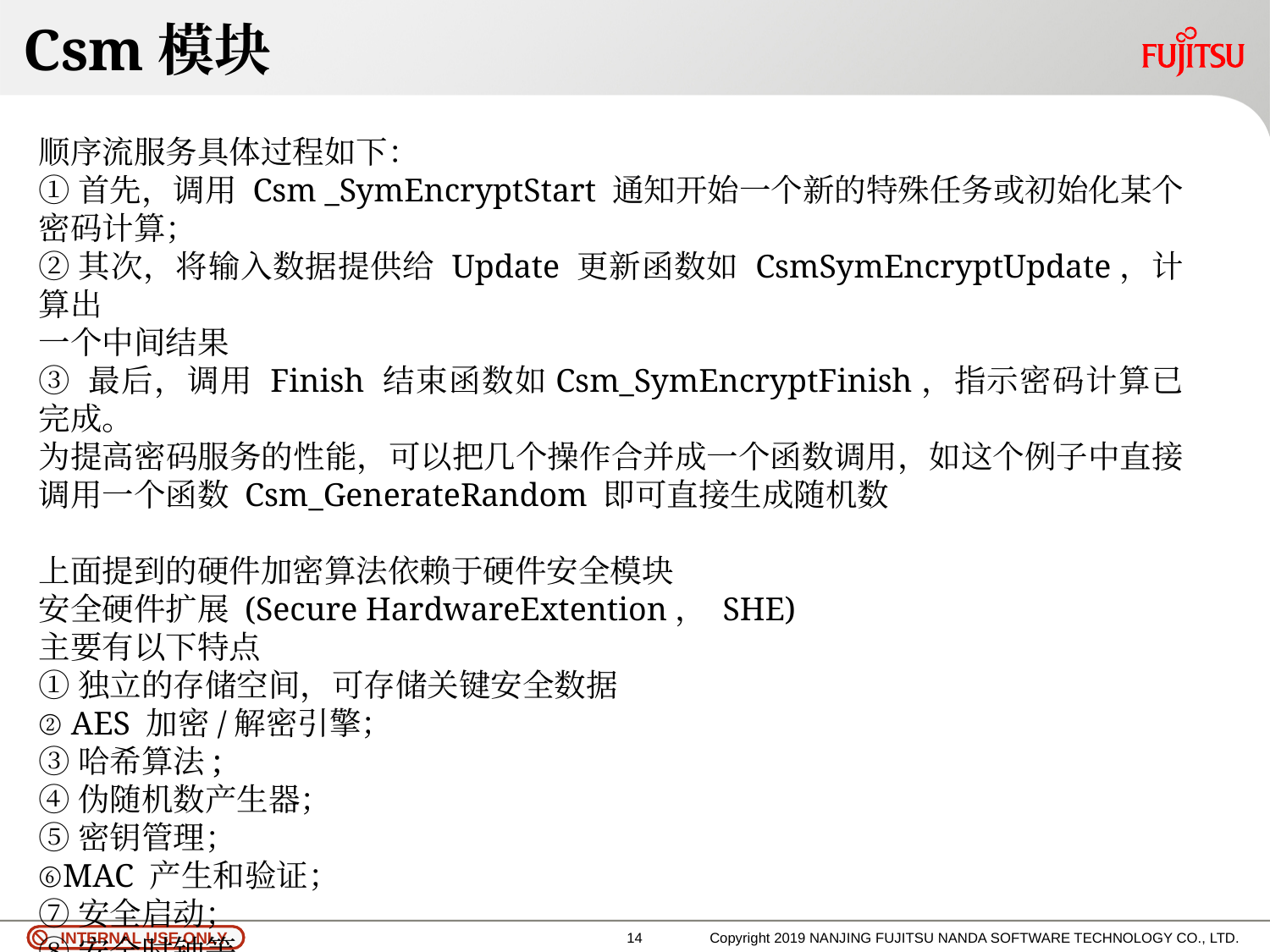

# Csm模块
顺序流服务具体过程如下：
①首先，调用 Csm _SymEncryptStart 通知开始一个新的特殊任务或初始化某个密码计算；
②其次，将输入数据提供给 Update 更新函数如 CsmSymEncryptUpdate，计算出
一个中间结果
③ 最后，调用 Finish 结束函数如Csm_SymEncryptFinish，指示密码计算已完成。
为提高密码服务的性能，可以把几个操作合并成一个函数调用，如这个例子中直接调用一个函数 Csm_GenerateRandom 即可直接生成随机数

上面提到的硬件加密算法依赖于硬件安全模块
安全硬件扩展 (Secure HardwareExtention， SHE)
主要有以下特点
①独立的存储空间，可存储关键安全数据
② AES 加密/解密引擎；
③哈希算法;
④伪随机数产生器；
⑤密钥管理；
⑥MAC 产生和验证；
⑦安全启动；
⑧安全时钟等。
14
Copyright 2019 NANJING FUJITSU NANDA SOFTWARE TECHNOLOGY CO., LTD.